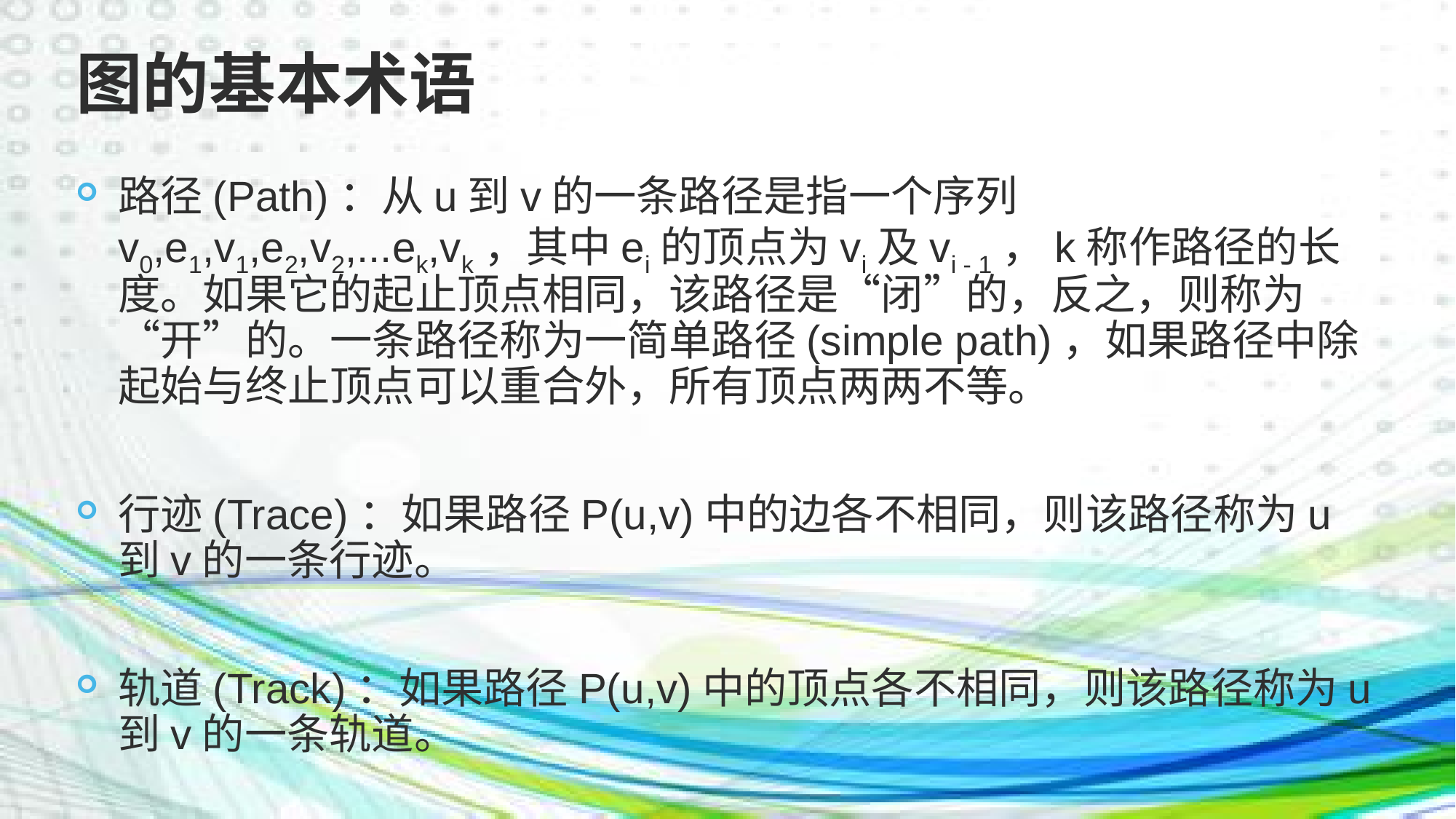

# 图的基本术语
路径(Path)：从u到v的一条路径是指一个序列v0,e1,v1,e2,v2,...ek,vk，其中ei的顶点为vi及vi - 1，k称作路径的长度。如果它的起止顶点相同，该路径是“闭”的，反之，则称为“开”的。一条路径称为一简单路径(simple path)，如果路径中除起始与终止顶点可以重合外，所有顶点两两不等。

行迹(Trace)：如果路径P(u,v)中的边各不相同，则该路径称为u到v的一条行迹。

轨道(Track)：如果路径P(u,v)中的顶点各不相同，则该路径称为u到v的一条轨道。